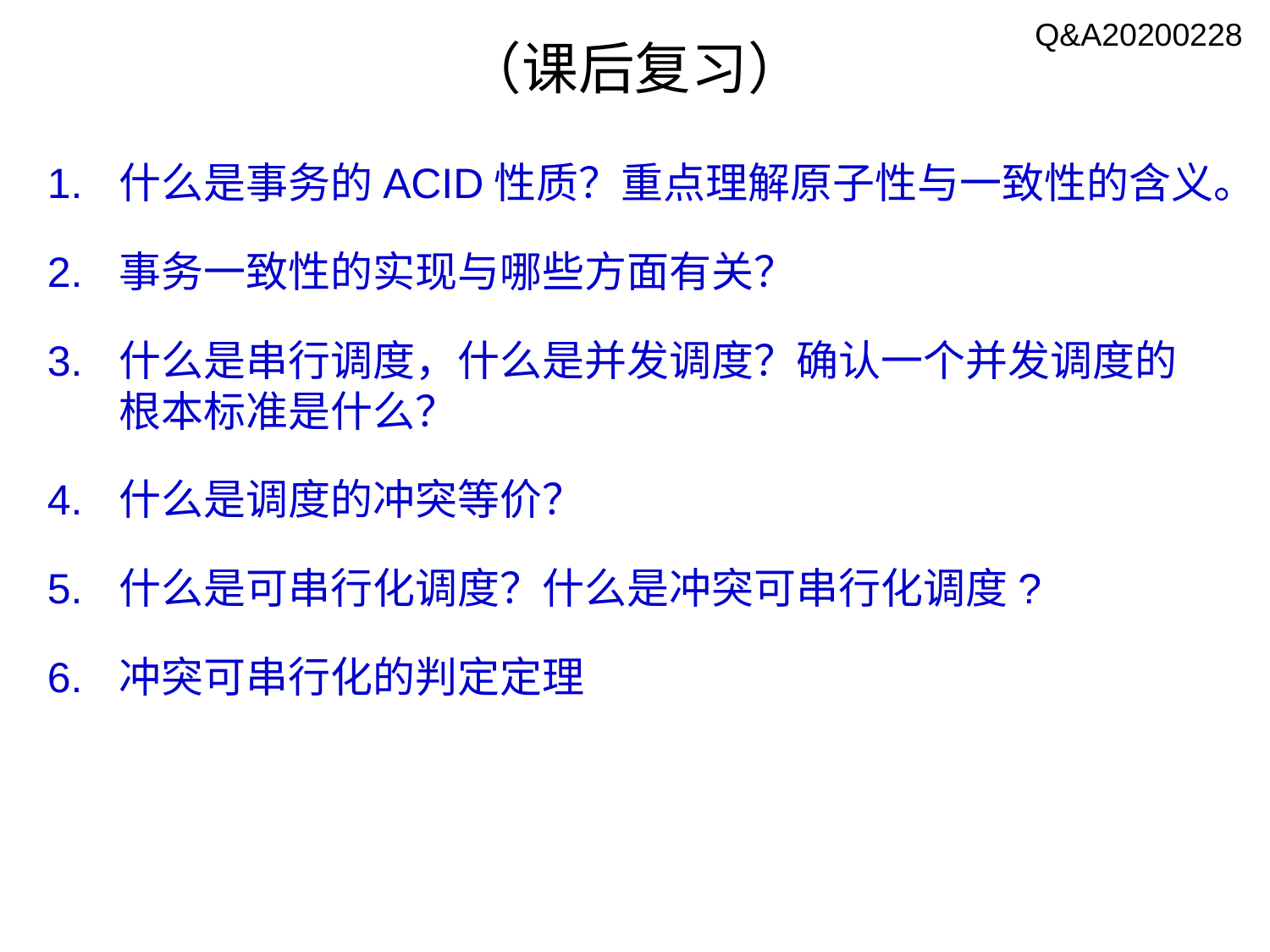

Q&A20200228
# （课后复习）
什么是事务的ACID性质？重点理解原子性与一致性的含义。

事务一致性的实现与哪些方面有关？

什么是串行调度，什么是并发调度？确认一个并发调度的根本标准是什么？

什么是调度的冲突等价？

什么是可串行化调度？什么是冲突可串行化调度?

冲突可串行化的判定定理